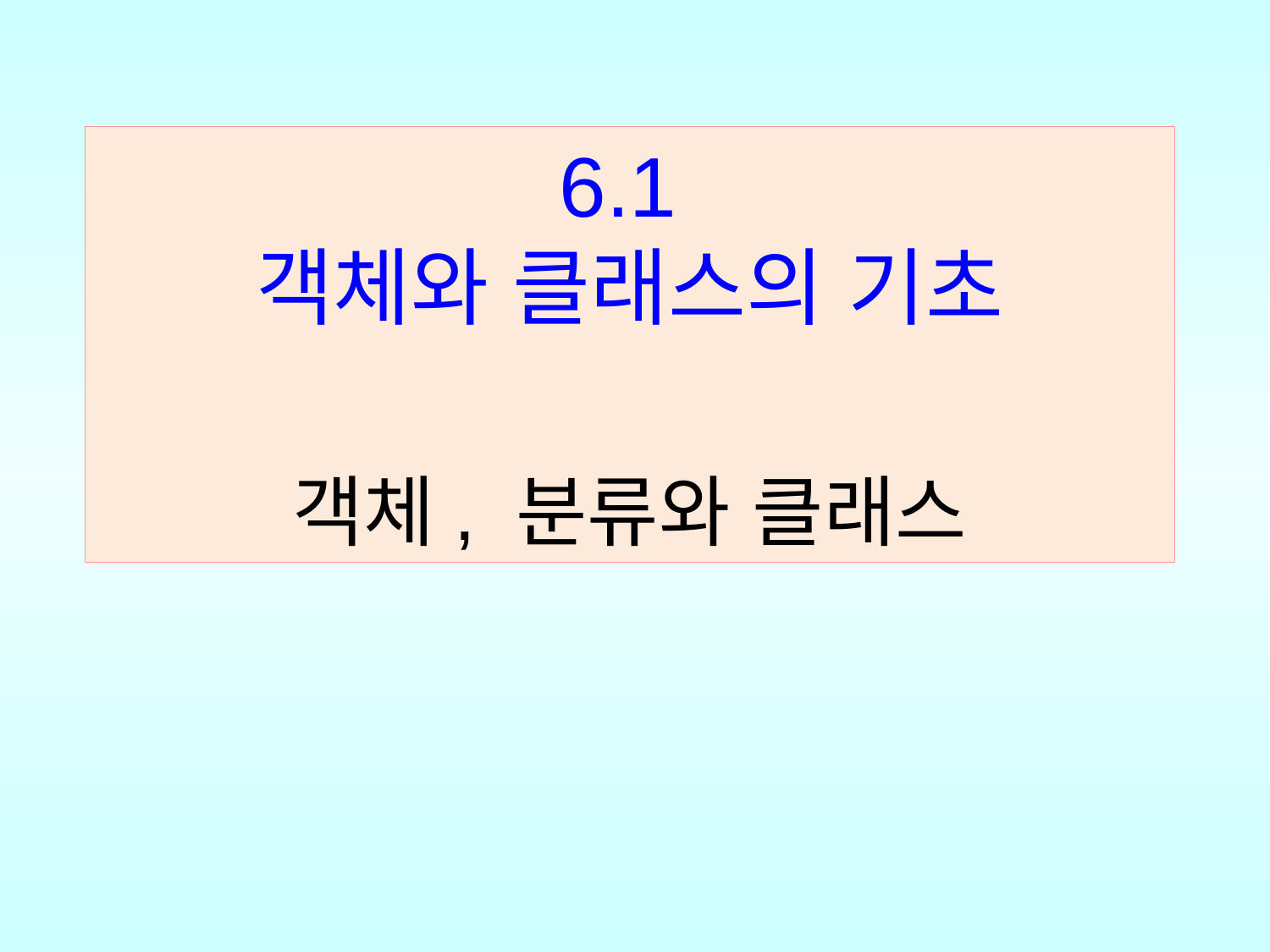

6.1
객체와 클래스의 기초

객체, 분류와 클래스